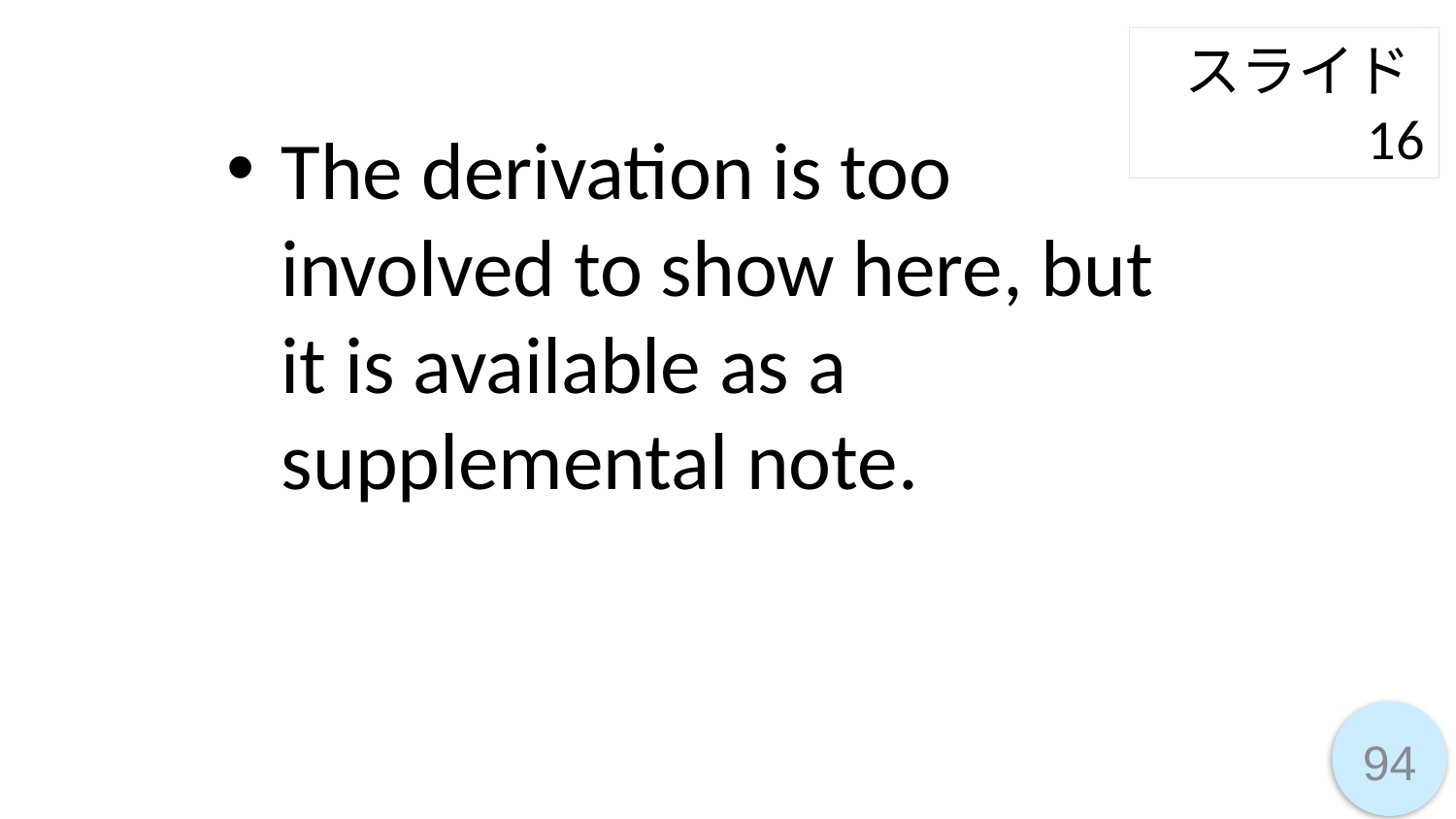

スライド16
The derivation is too involved to show here, but it is available as a supplemental note.
94